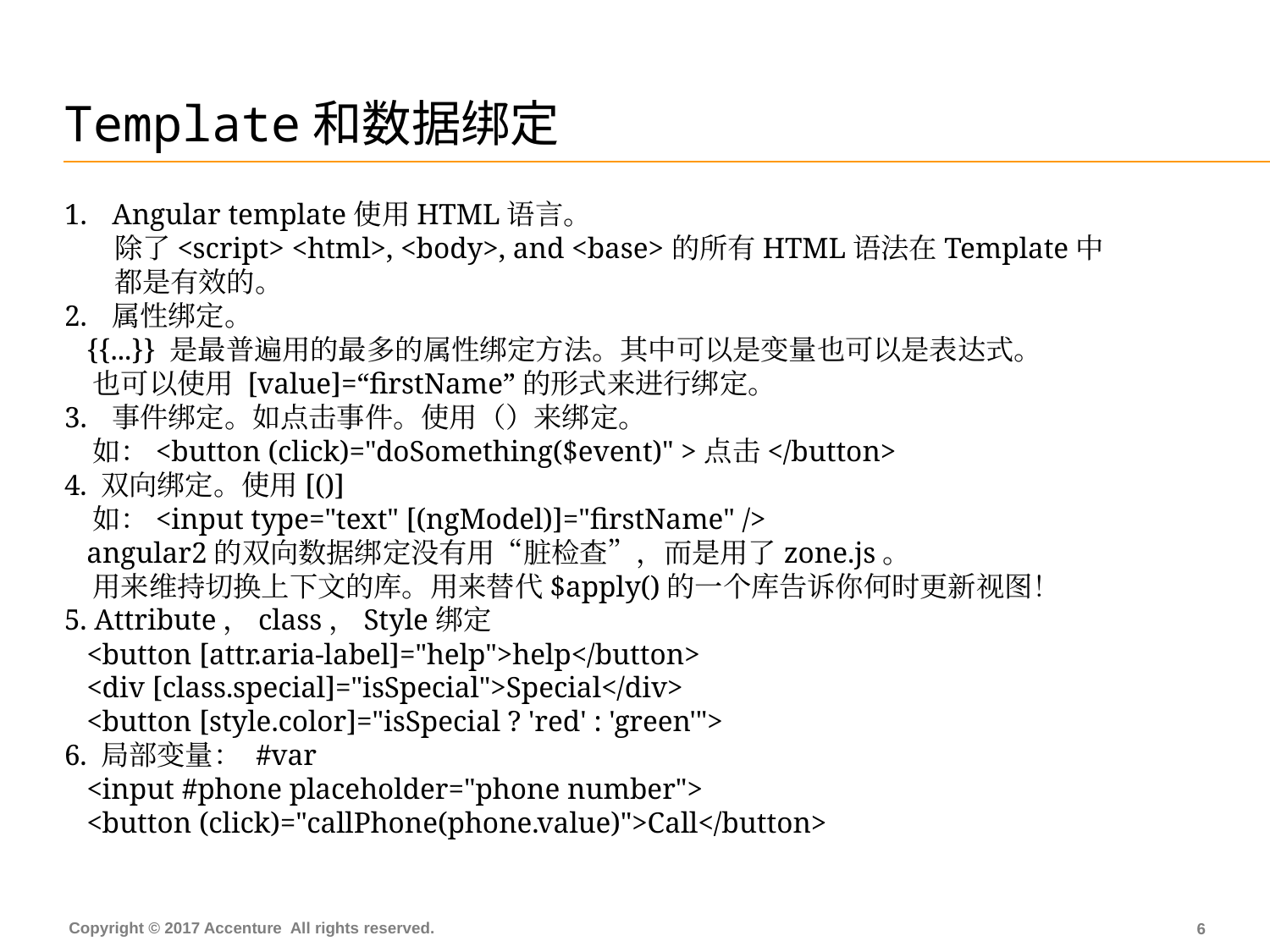

# Template和数据绑定
Angular template使用HTML语言。
      除了<script> <html>, <body>, and <base>的所有HTML语法在Template中
      都是有效的。
属性绑定。
   {﻿{...}} 是最普遍用的最多的属性绑定方法。其中可以是变量也可以是表达式。
   也可以使用 [value]=“firstName”的形式来进行绑定。
事件绑定。如点击事件。使用（）来绑定。
   如：<button (click)="doSomething($event)" >点击</button>
4. 双向绑定。使用[()]
   如：<input type="text" [(ngModel)]="firstName" />
   angular2的双向数据绑定没有用“脏检查”，而是用了zone.js。
   用来维持切换上下文的库。用来替代$apply()的一个库告诉你何时更新视图！
5. Attribute，class，Style绑定
   <button [attr.aria-label]="help">help</button>
   <div [class.special]="isSpecial">Special</div>
   <button [style.color]="isSpecial ? 'red' : 'green'">
6. 局部变量： #var
   <input #phone placeholder="phone number">
   <button (click)="callPhone(phone.value)">Call</button>

6
Copyright © 2017 Accenture  All rights reserved.